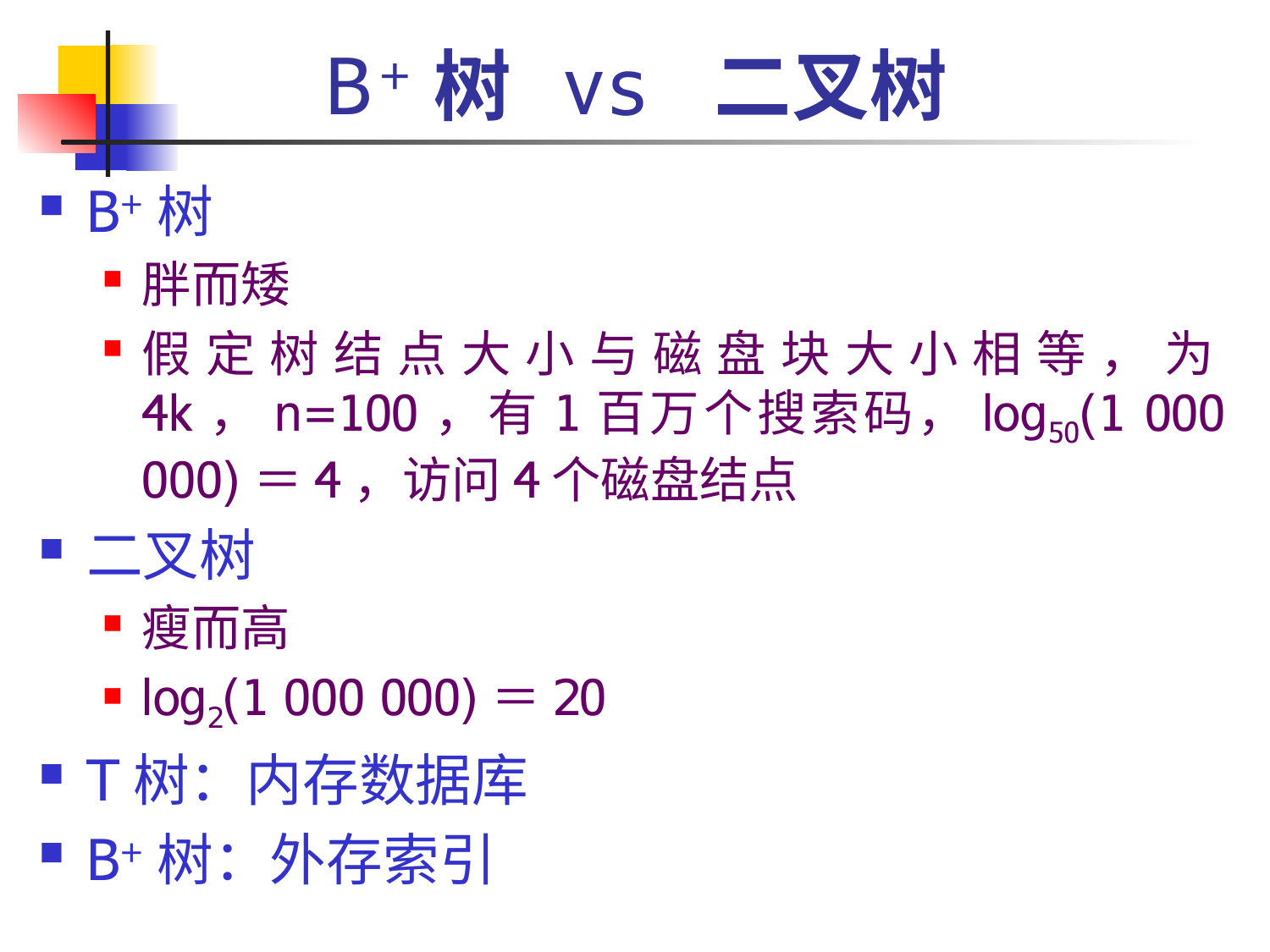

# B+树  vs  二叉树
B+树
胖而矮
假定树结点大小与磁盘块大小相等，为4k，n=100，有1百万个搜索码，log50(1 000 000)＝4，访问4个磁盘结点
二叉树
瘦而高
log2(1 000 000)＝20
T树：内存数据库
B+树：外存索引